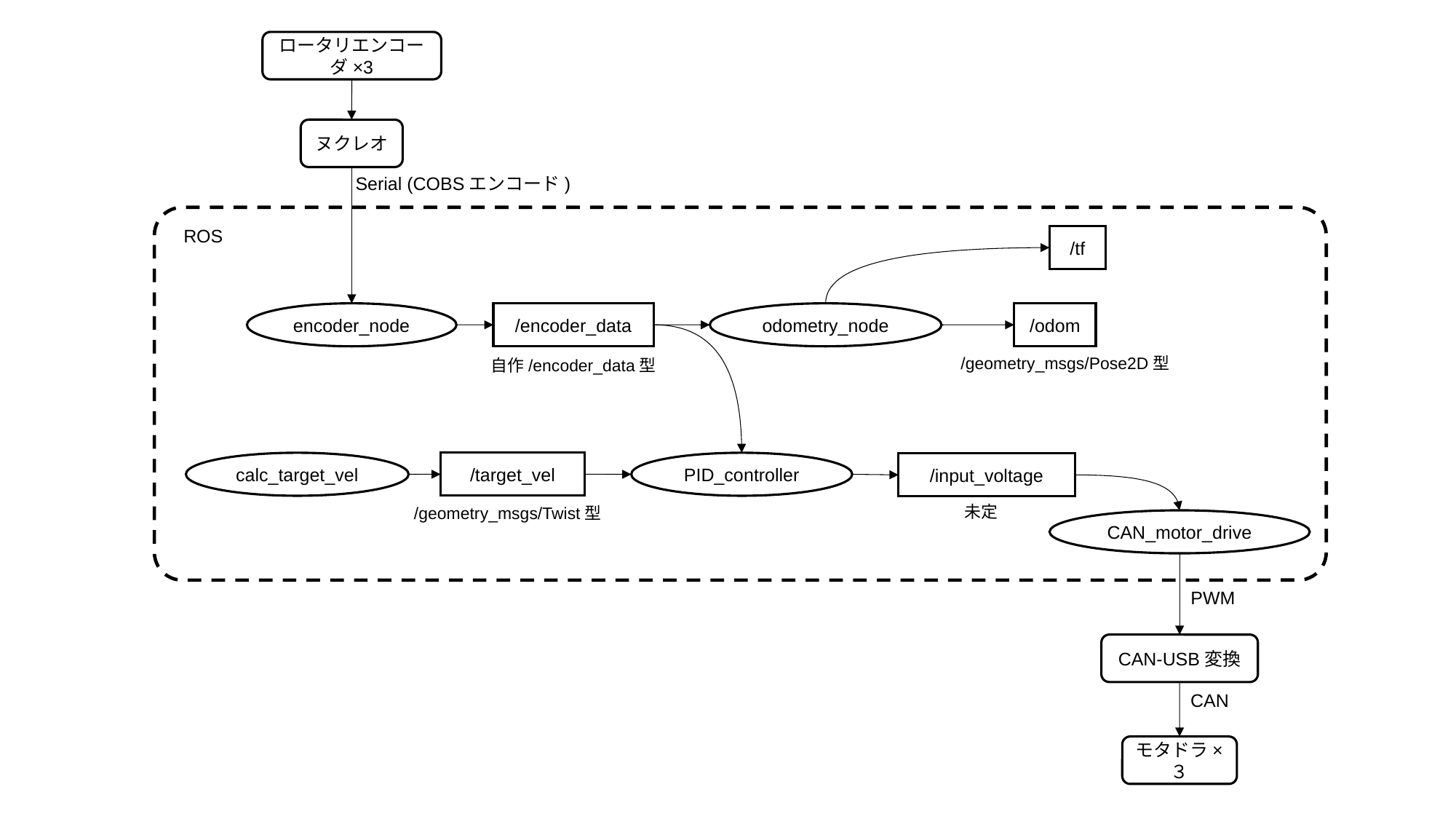

ロータリエンコーダ×3
ヌクレオ
Serial (COBSエンコード)

ROS
/tf
encoder_node
/encoder_data
odometry_node
/odom
/geometry_msgs/Pose2D型
自作/encoder_data型
calc_target_vel
/target_vel
PID_controller
/input_voltage
未定
/geometry_msgs/Twist型
CAN_motor_drive
PWM
CAN-USB変換
CAN
モタドラ×３